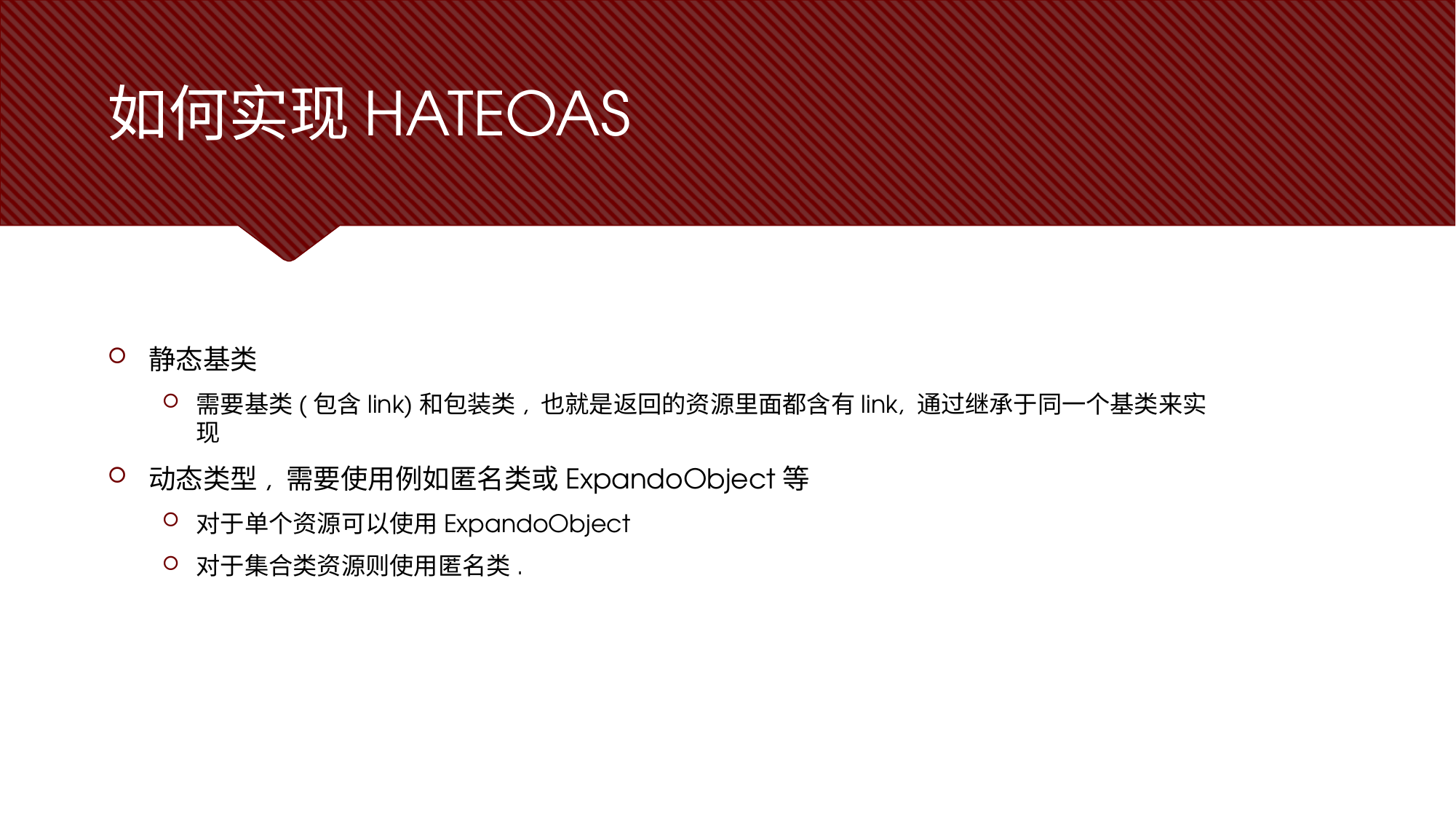

# 如何实现HATEOAS
静态基类
需要基类(包含link)和包装类, 也就是返回的资源里面都含有link, 通过继承于同一个基类来实现
动态类型, 需要使用例如匿名类或ExpandoObject等
对于单个资源可以使用ExpandoObject
对于集合类资源则使用匿名类.